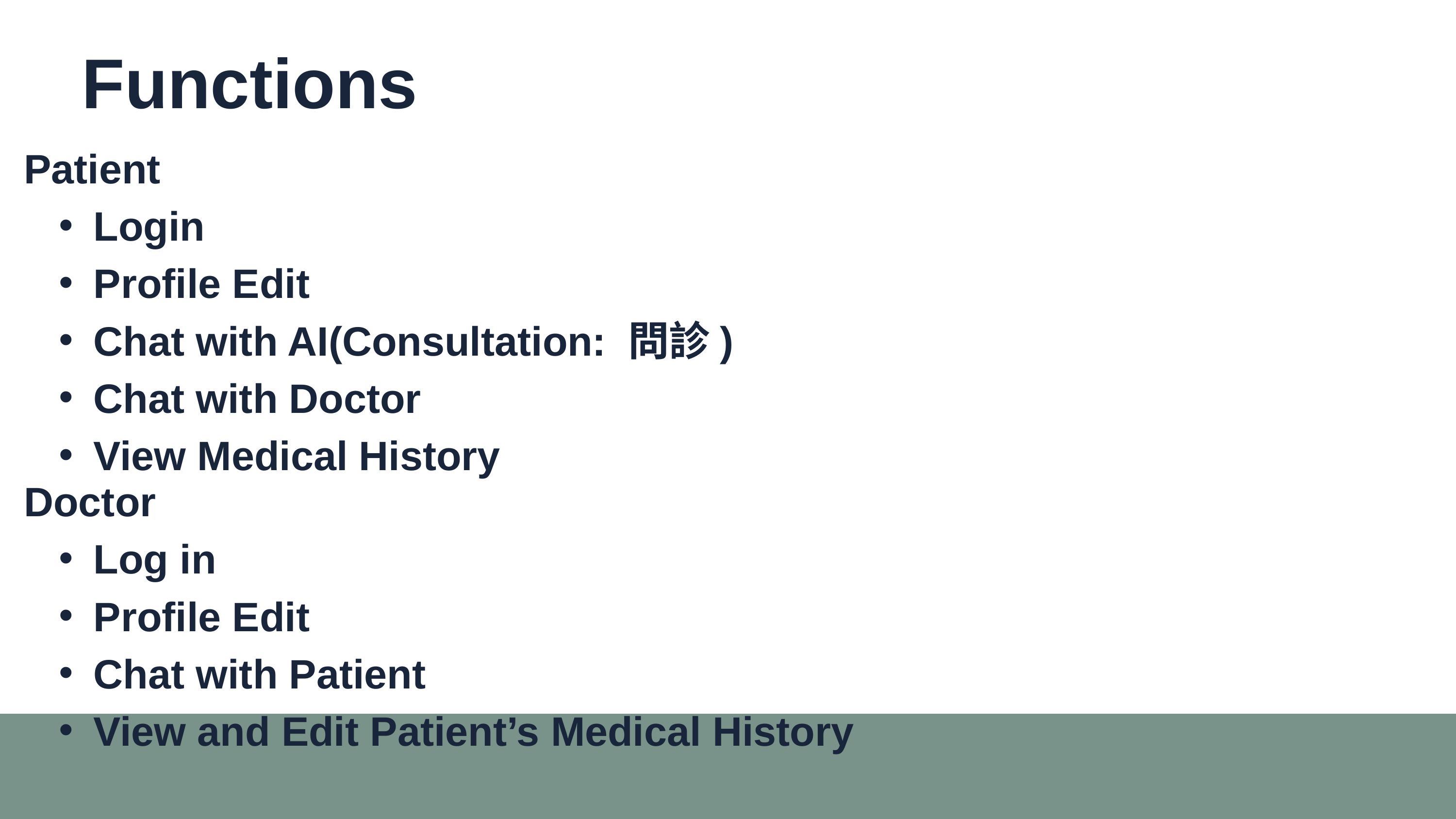

Functions
Patient
Login
Profile Edit
Chat with AI(Consultation: 問診)
Chat with Doctor
View Medical History
Doctor
Log in
Profile Edit
Chat with Patient
View and Edit Patient’s Medical History